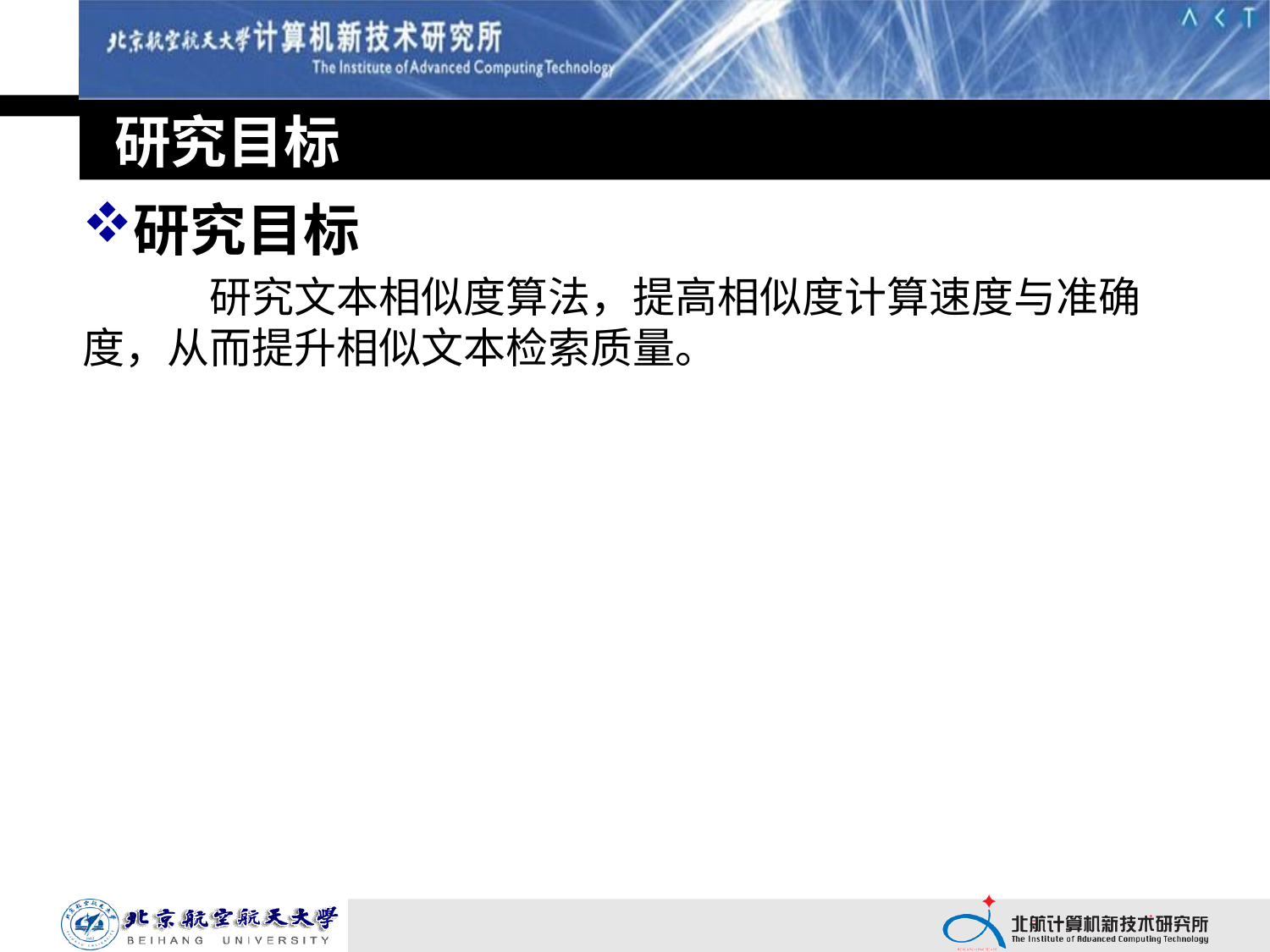

# 研究目标
研究目标
	研究文本相似度算法，提高相似度计算速度与准确度，从而提升相似文本检索质量。